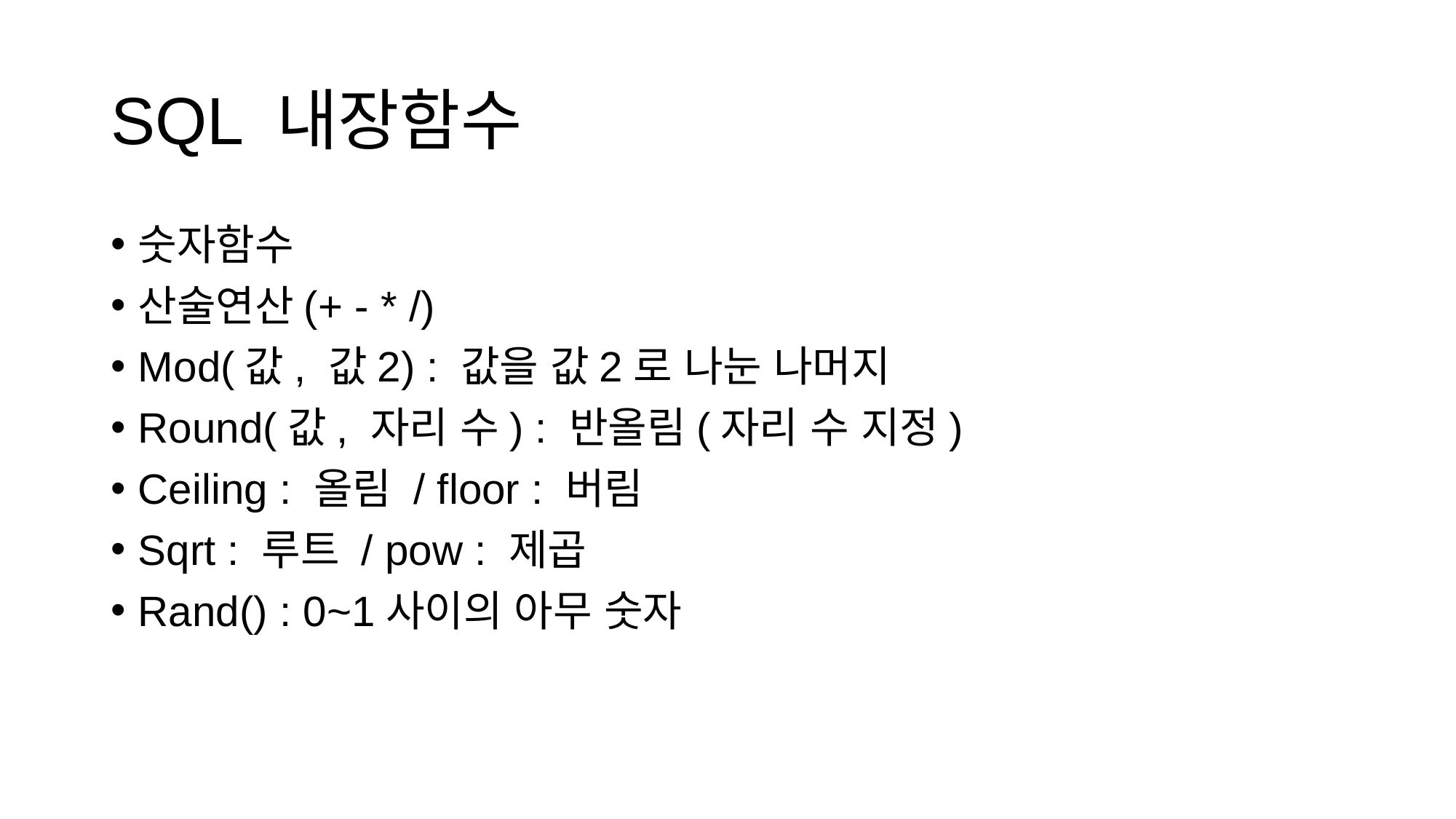

# SQL 내장함수
숫자함수
산술연산(+ - * /)
Mod(값, 값2) : 값을 값2로 나눈 나머지
Round(값, 자리 수) : 반올림(자리 수 지정)
Ceiling : 올림 / floor : 버림
Sqrt : 루트 / pow : 제곱
Rand() : 0~1사이의 아무 숫자